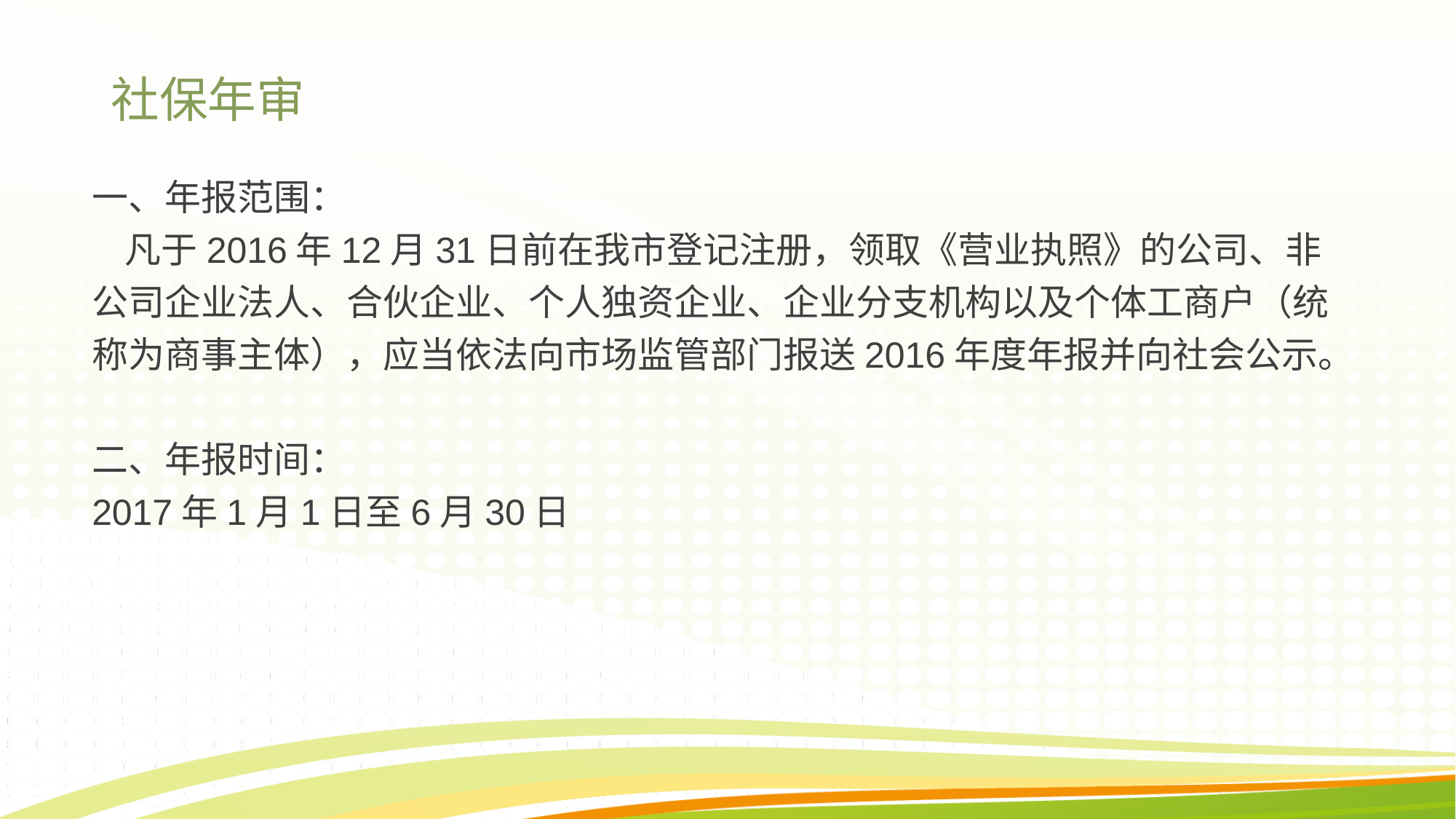

# 社保年审
一、年报范围：
   凡于2016年12月31日前在我市登记注册，领取《营业执照》的公司、非公司企业法人、合伙企业、个人独资企业、企业分支机构以及个体工商户（统称为商事主体），应当依法向市场监管部门报送2016年度年报并向社会公示。

二、年报时间：
2017年1月1日至6月30日